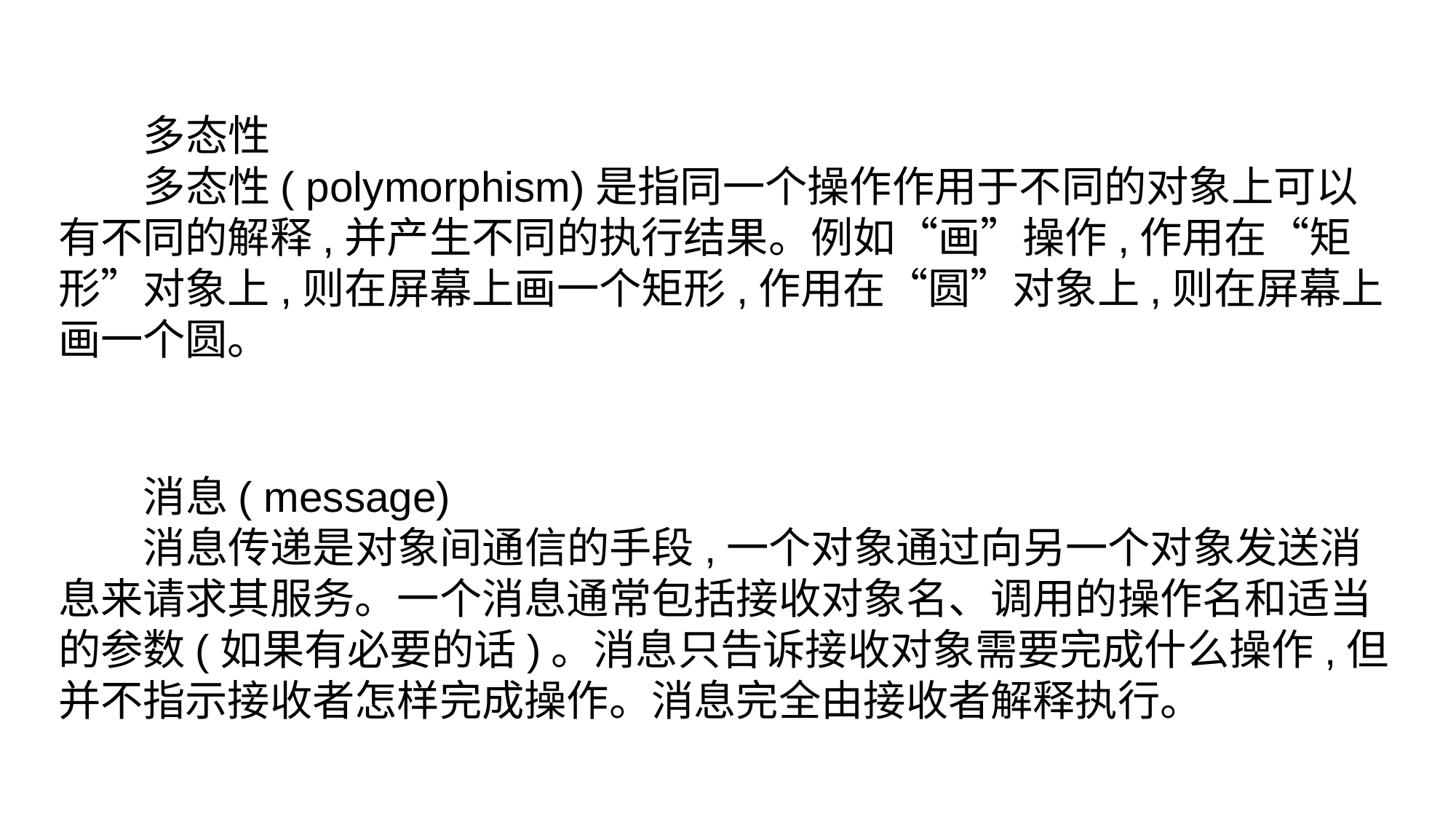

多态性
多态性( polymorphism)是指同一个操作作用于不同的对象上可以有不同的解释,并产生不同的执行结果。例如“画”操作,作用在“矩形”对象上,则在屏幕上画一个矩形,作用在“圆”对象上,则在屏幕上画一个圆。
消息( message)
消息传递是对象间通信的手段,一个对象通过向另一个对象发送消息来请求其服务。一个消息通常包括接收对象名、调用的操作名和适当的参数(如果有必要的话)。消息只告诉接收对象需要完成什么操作,但并不指示接收者怎样完成操作。消息完全由接收者解释执行。